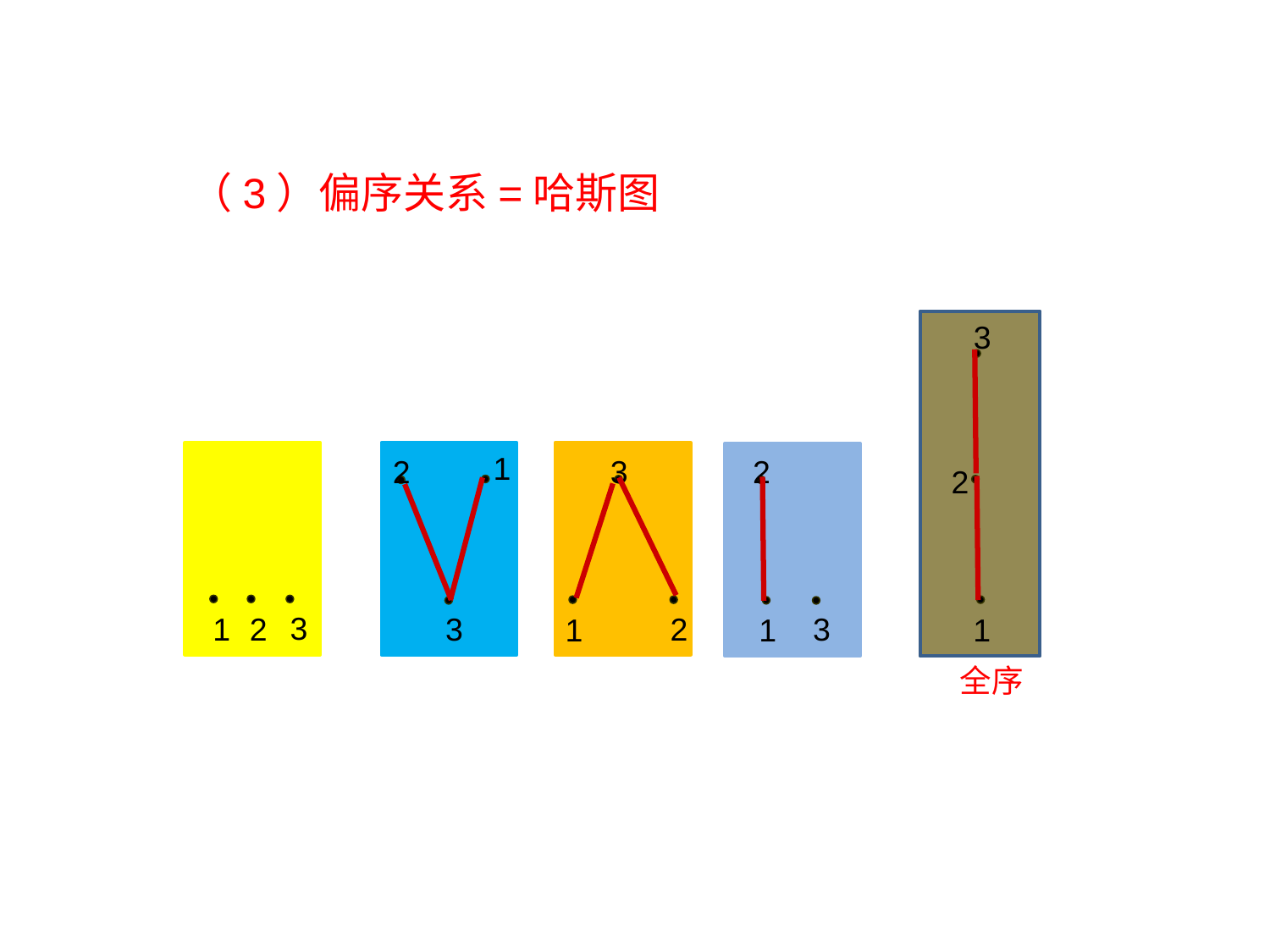

# （3）偏序关系=哈斯图 3个元素的哈斯图有1+3+3+6+6=19种。

3

1

3
2
2
2

3
1
2
2
3
3
1
1
1
全序